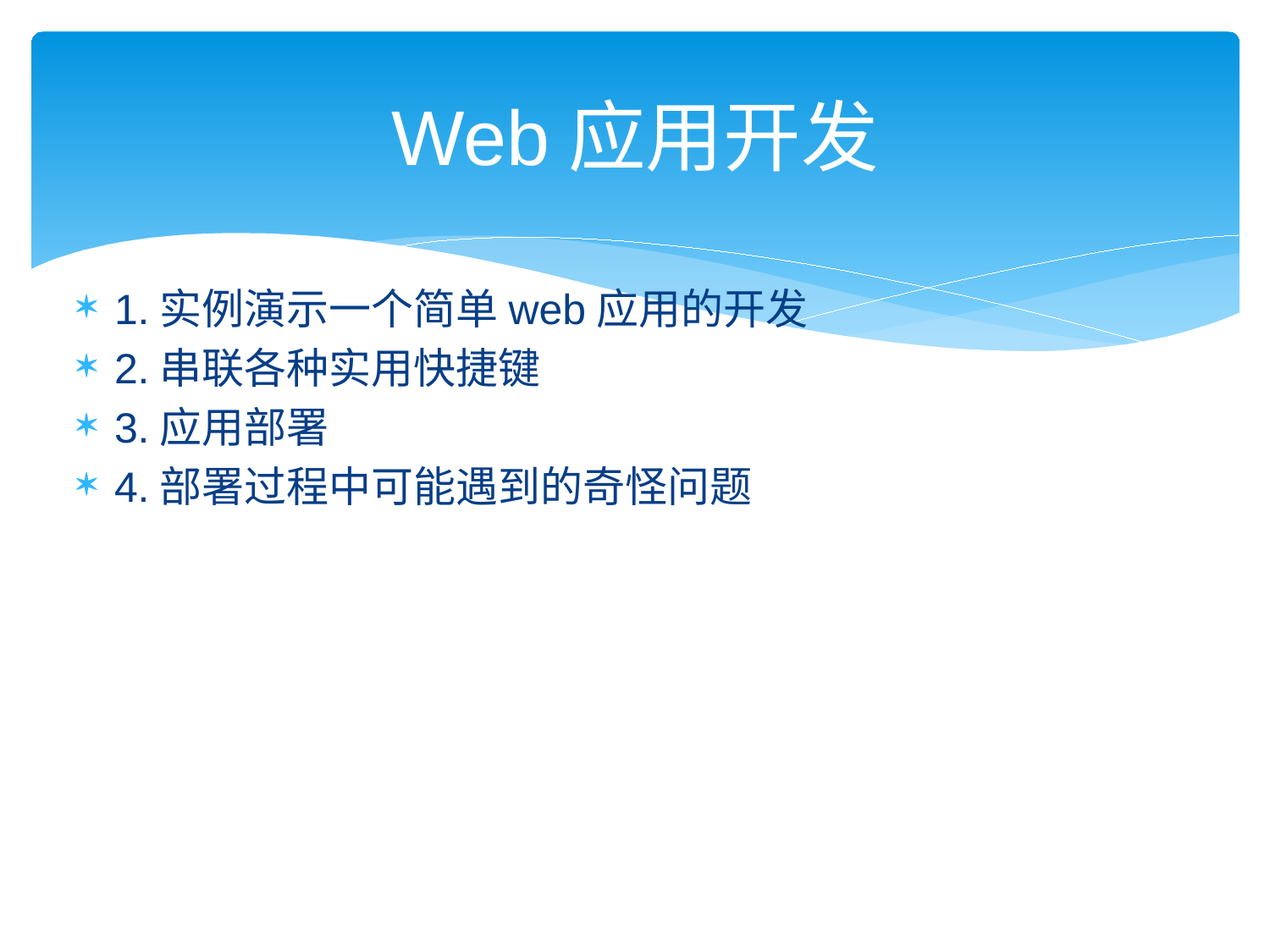

# Web应用开发
1.实例演示一个简单web应用的开发
2.串联各种实用快捷键
3.应用部署
4.部署过程中可能遇到的奇怪问题